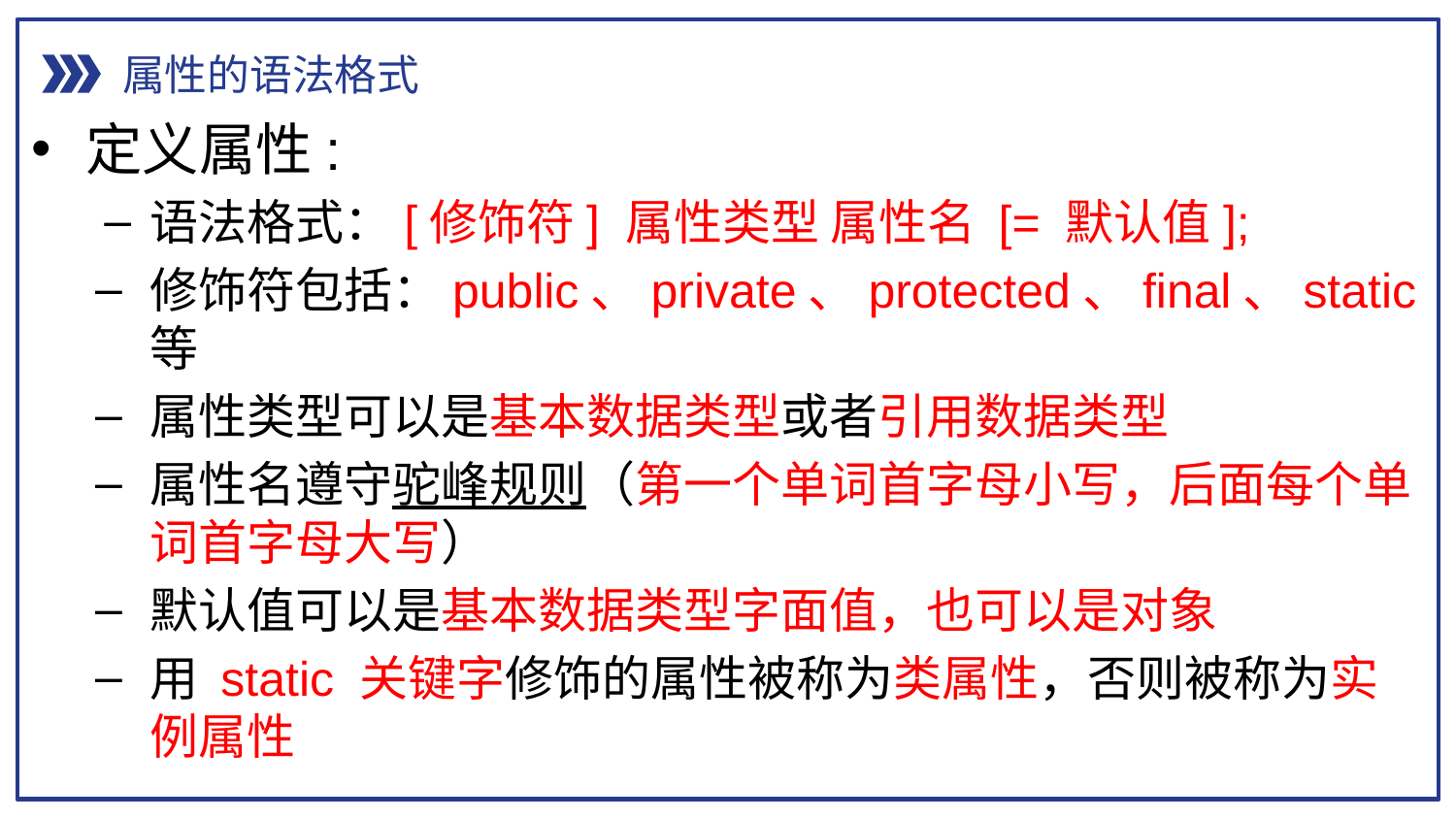

属性的语法格式

定义属性:
语法格式：[修饰符] 属性类型 属性名 [= 默认值];
修饰符包括：public、private、protected、final、static 等
属性类型可以是基本数据类型或者引用数据类型
属性名遵守驼峰规则（第一个单词首字母小写，后面每个单词首字母大写）
默认值可以是基本数据类型字面值，也可以是对象
用 static 关键字修饰的属性被称为类属性，否则被称为实例属性